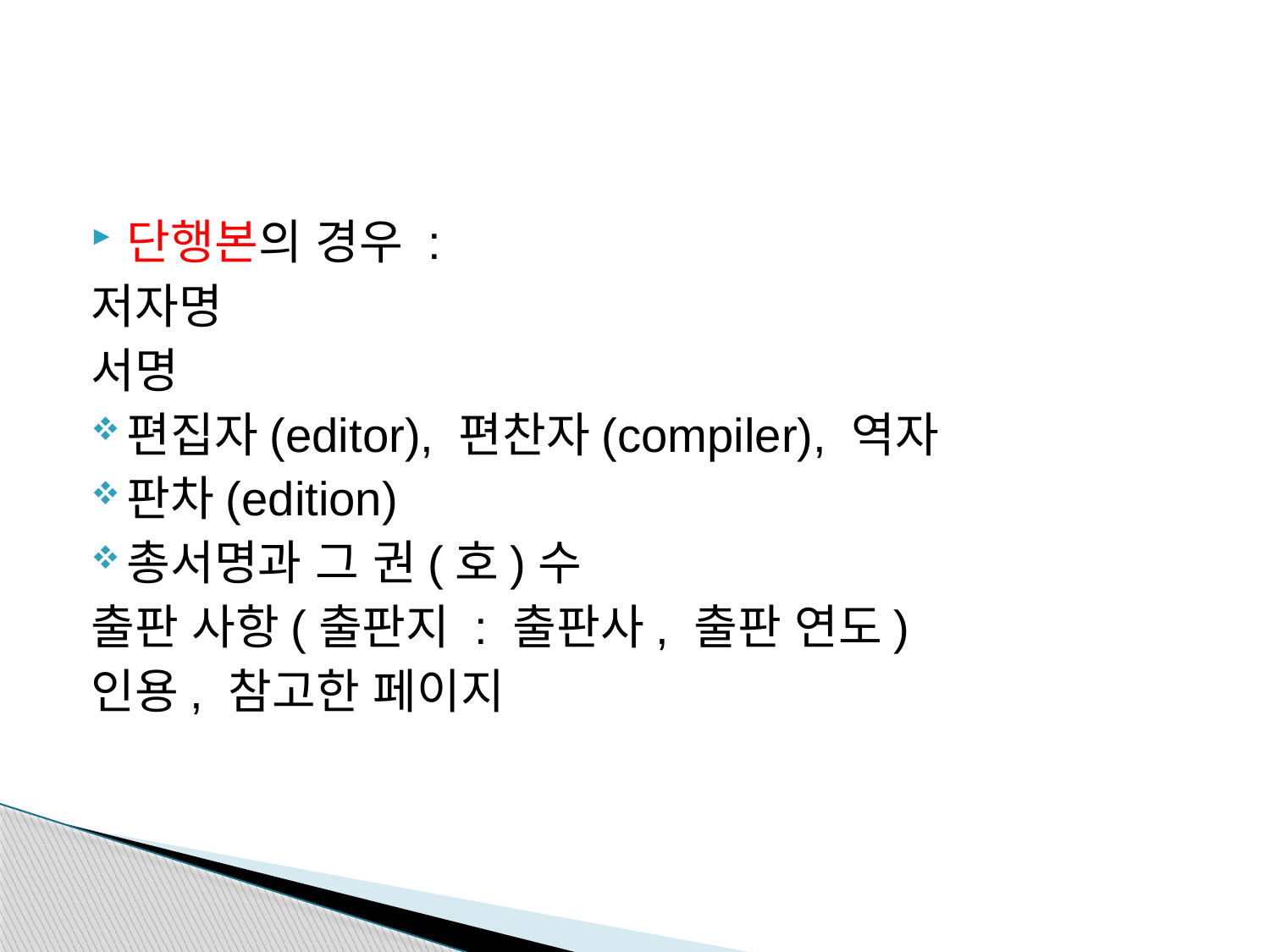

#
단행본의 경우 :
저자명
서명
편집자(editor), 편찬자(compiler), 역자
판차(edition)
총서명과 그 권(호)수
출판 사항(출판지 : 출판사, 출판 연도)
인용, 참고한 페이지